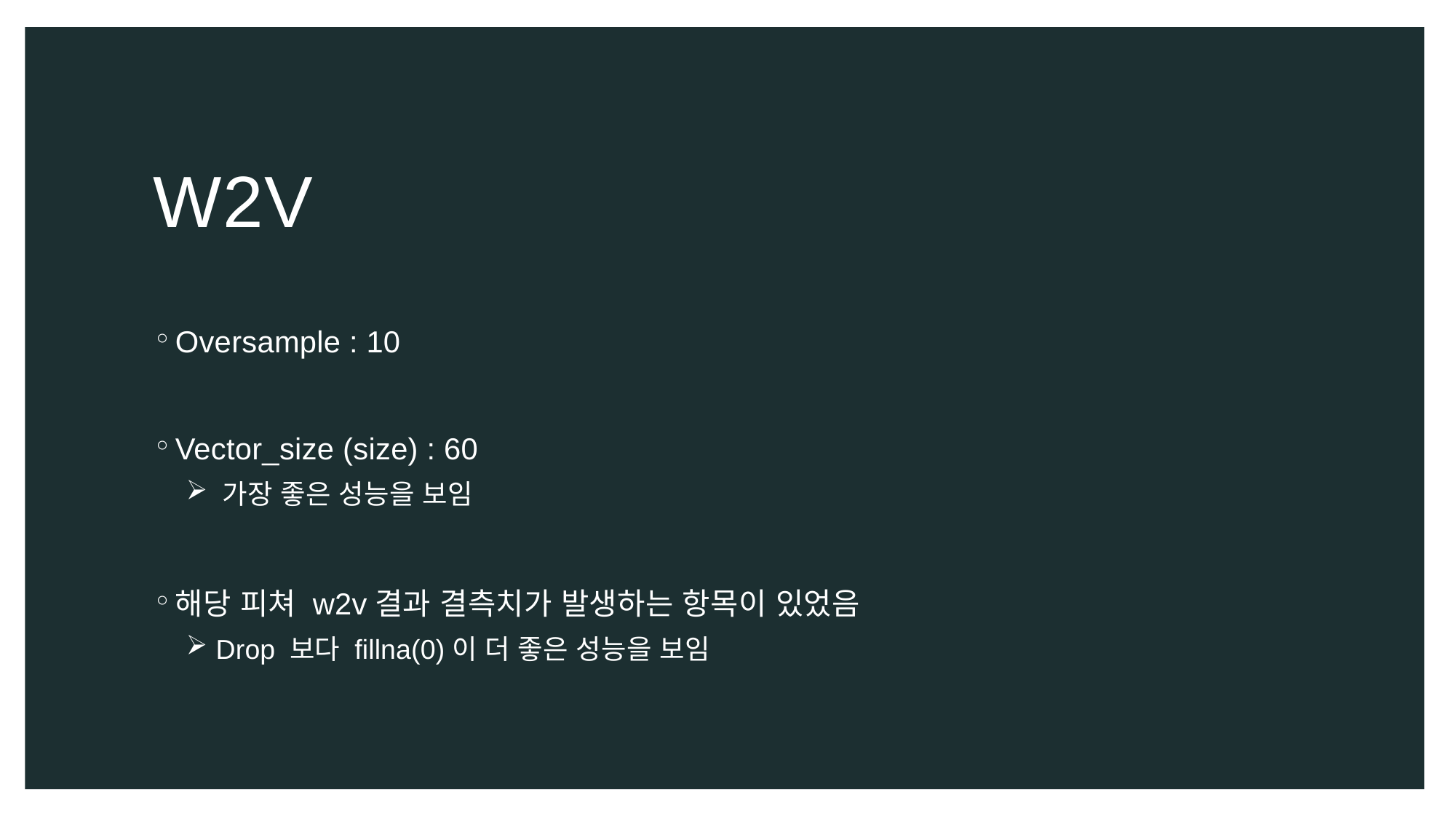

# W2V
Oversample : 10

Vector_size (size) : 60
 가장 좋은 성능을 보임

해당 피쳐 w2v결과 결측치가 발생하는 항목이 있었음
 Drop 보다 fillna(0)이 더 좋은 성능을 보임